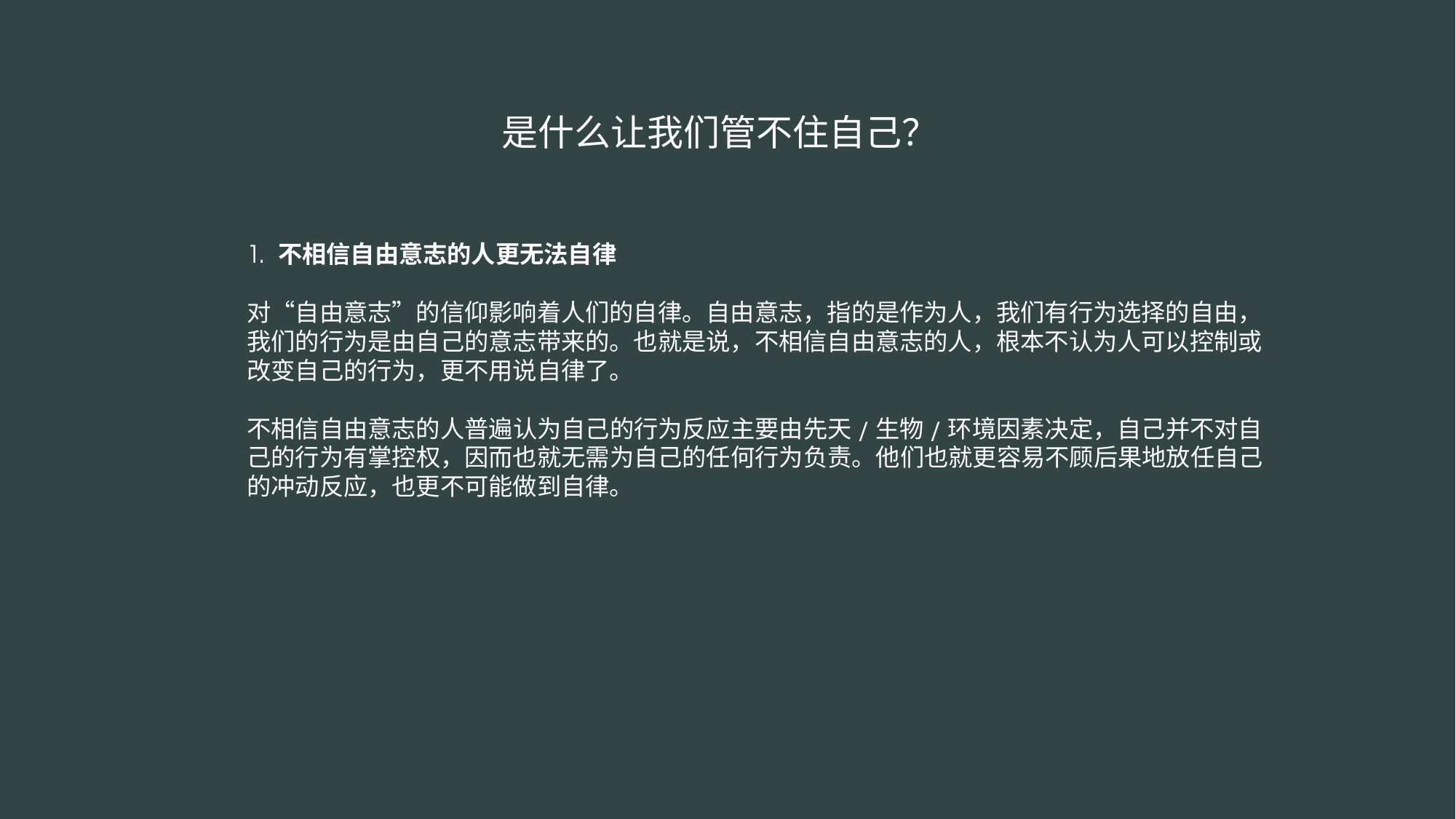

是什么让我们管不住自己？
1. 不相信自由意志的人更无法自律

对“自由意志”的信仰影响着人们的自律。自由意志，指的是作为人，我们有行为选择的自由，我们的行为是由自己的意志带来的。也就是说，不相信自由意志的人，根本不认为人可以控制或改变自己的行为，更不用说自律了。

不相信自由意志的人普遍认为自己的行为反应主要由先天/生物/环境因素决定，自己并不对自己的行为有掌控权，因而也就无需为自己的任何行为负责。他们也就更容易不顾后果地放任自己的冲动反应，也更不可能做到自律。